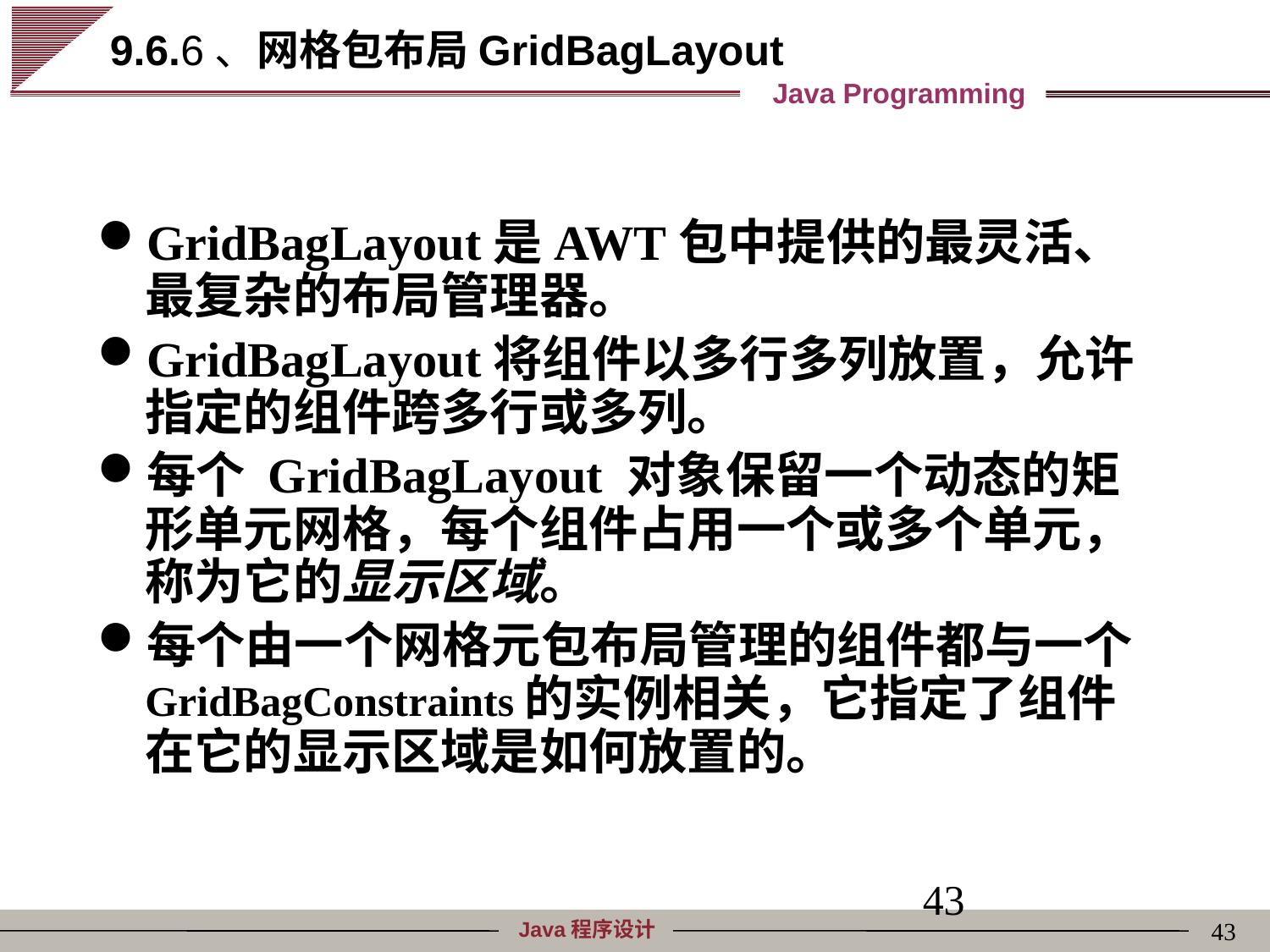

# 9.6.6、网格包布局GridBagLayout
GridBagLayout是AWT包中提供的最灵活、最复杂的布局管理器。
GridBagLayout将组件以多行多列放置，允许指定的组件跨多行或多列。
每个 GridBagLayout 对象保留一个动态的矩形单元网格，每个组件占用一个或多个单元，称为它的显示区域。
每个由一个网格元包布局管理的组件都与一个  GridBagConstraints的实例相关，它指定了组件在它的显示区域是如何放置的。
43